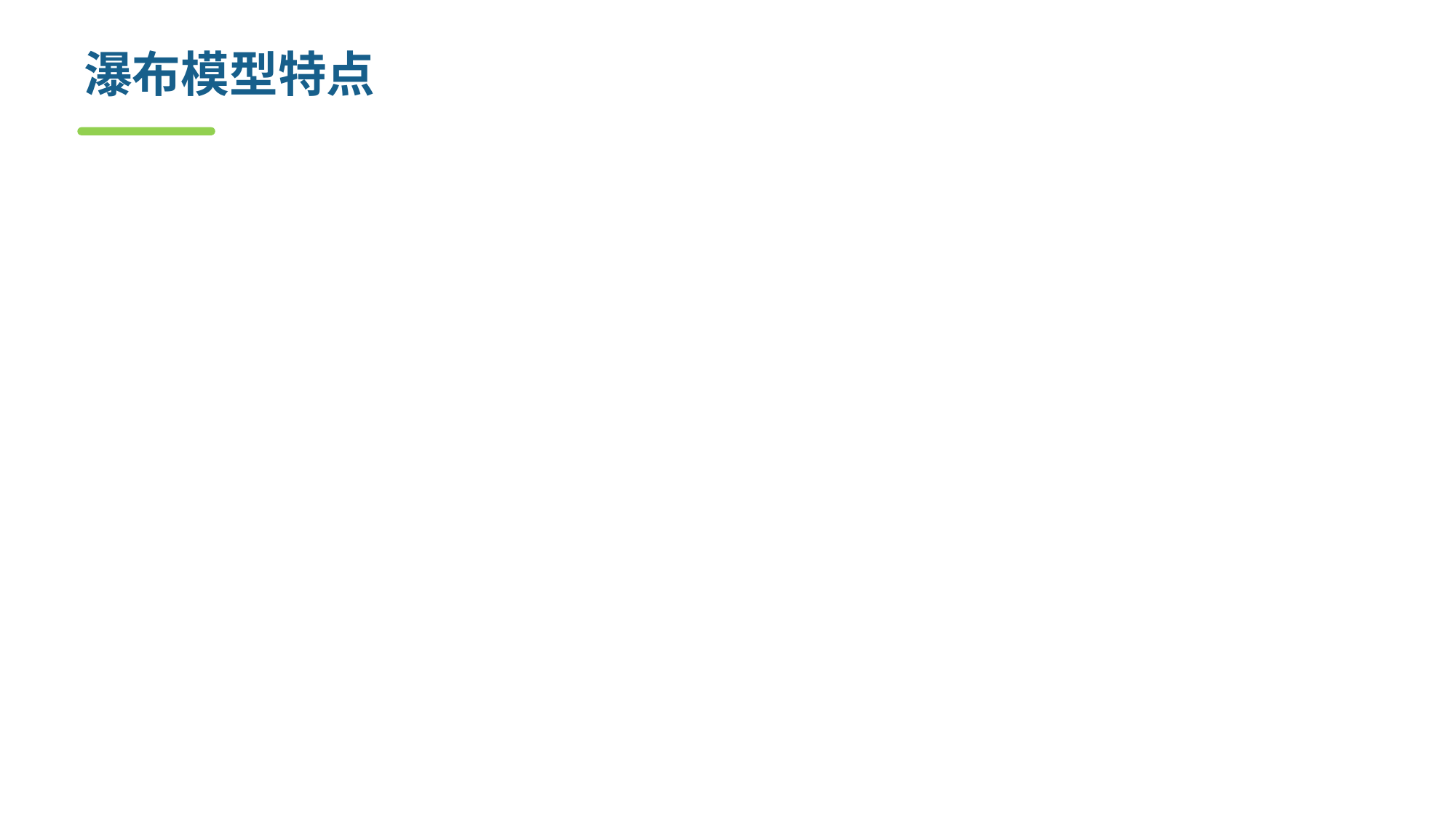

# 瀑布模型特点
特点
强调阶段的划分及其顺序性
强调各阶段工作及其文档的完备性
每个阶段结束之前，都从技术和管理两个角度进行严格的审查
是一种严格线性的、按阶段顺序的、逐步细化的开发模式
适用时机
所有功能、性能等要求能一次理解和描述时
所有的系统功能一次交付时
必须同时淘汰全部老系统时
10